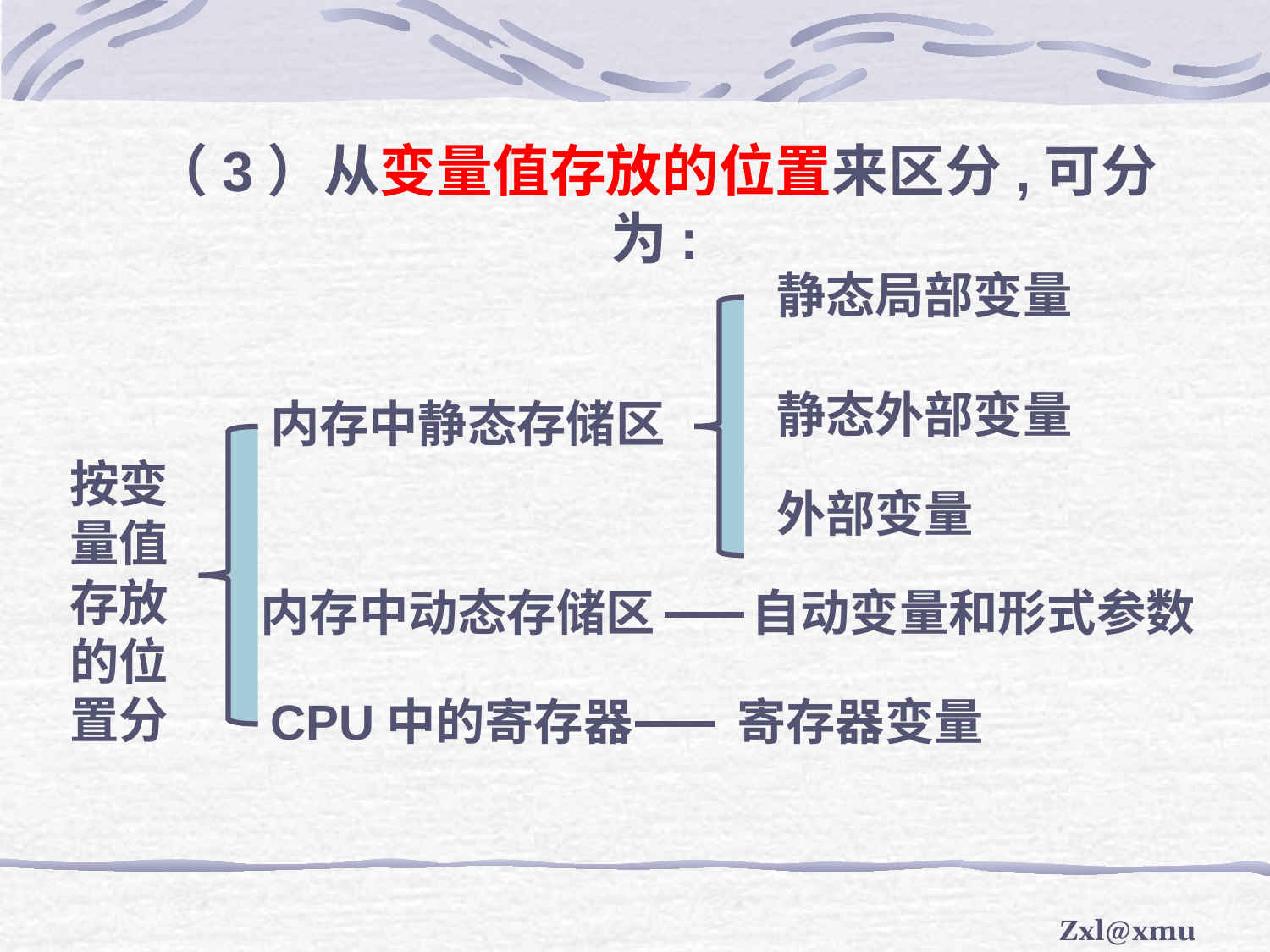

（3）从变量值存放的位置来区分,可分为:
静态局部变量

静态外部变量
内存中静态存储区

按变量值存放的位置分
外部变量
内存中动态存储区
自动变量和形式参数
CPU中的寄存器
寄存器变量